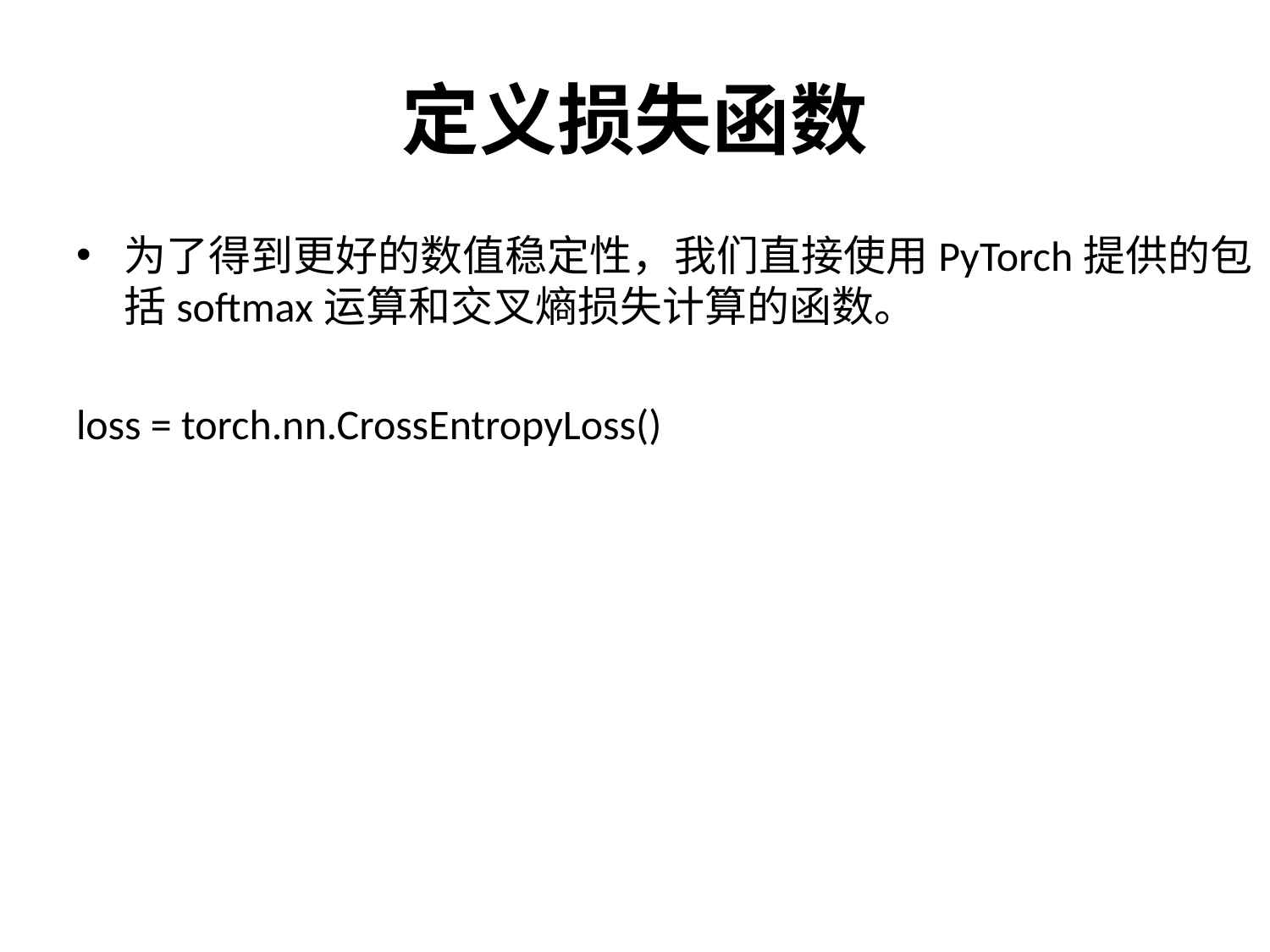

# 定义损失函数
为了得到更好的数值稳定性，我们直接使用PyTorch提供的包括softmax运算和交叉熵损失计算的函数。

loss = torch.nn.CrossEntropyLoss()